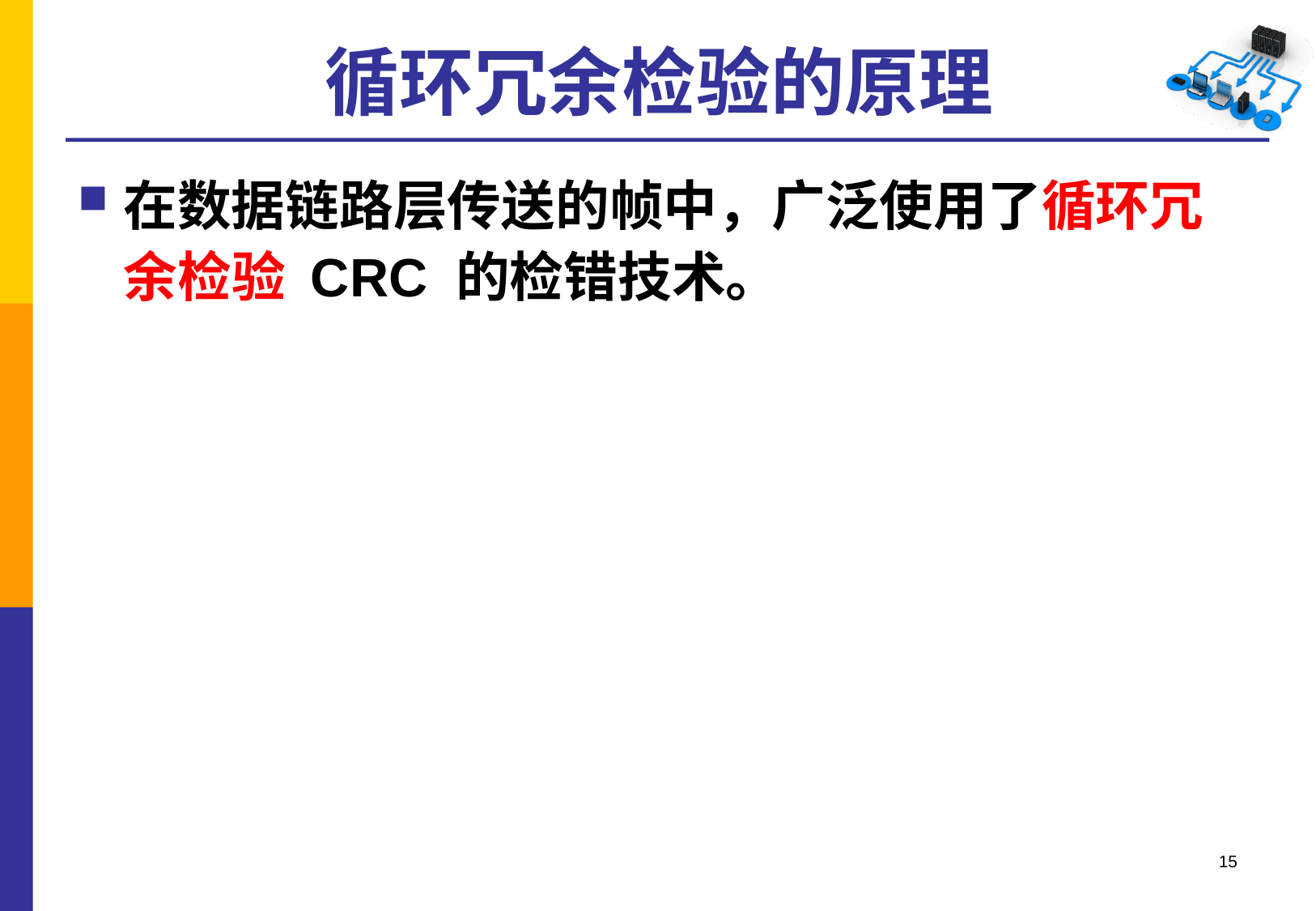

# 循环冗余检验的原理
在数据链路层传送的帧中，广泛使用了循环冗余检验 CRC 的检错技术。
15